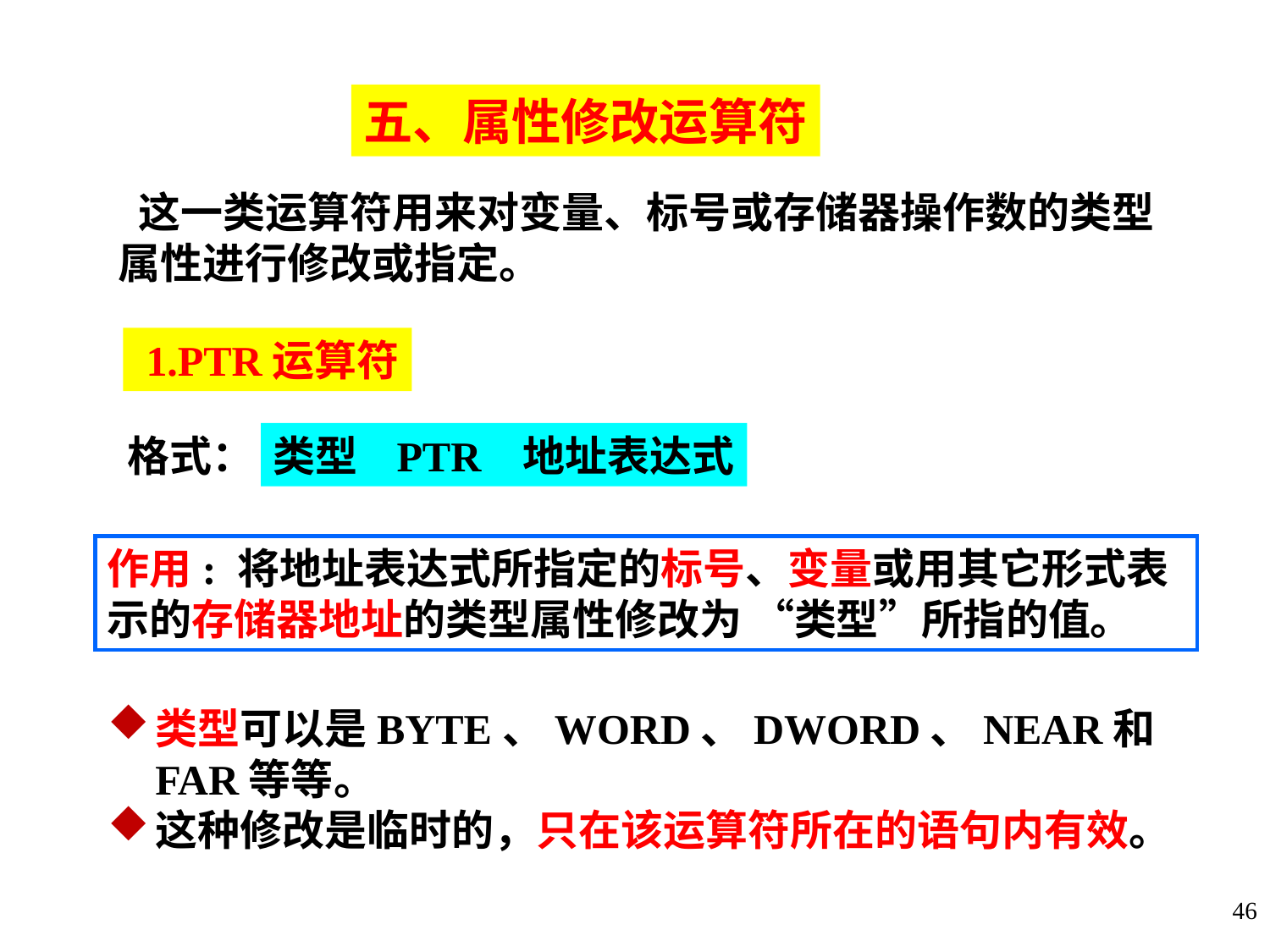

五、属性修改运算符
 这一类运算符用来对变量、标号或存储器操作数的类型属性进行修改或指定。
 1.PTR运算符
格式：
类型   PTR   地址表达式
作用: 将地址表达式所指定的标号、变量或用其它形式表示的存储器地址的类型属性修改为 “类型”所指的值。
类型可以是BYTE、WORD、DWORD、NEAR和FAR等等。
这种修改是临时的，只在该运算符所在的语句内有效。
46